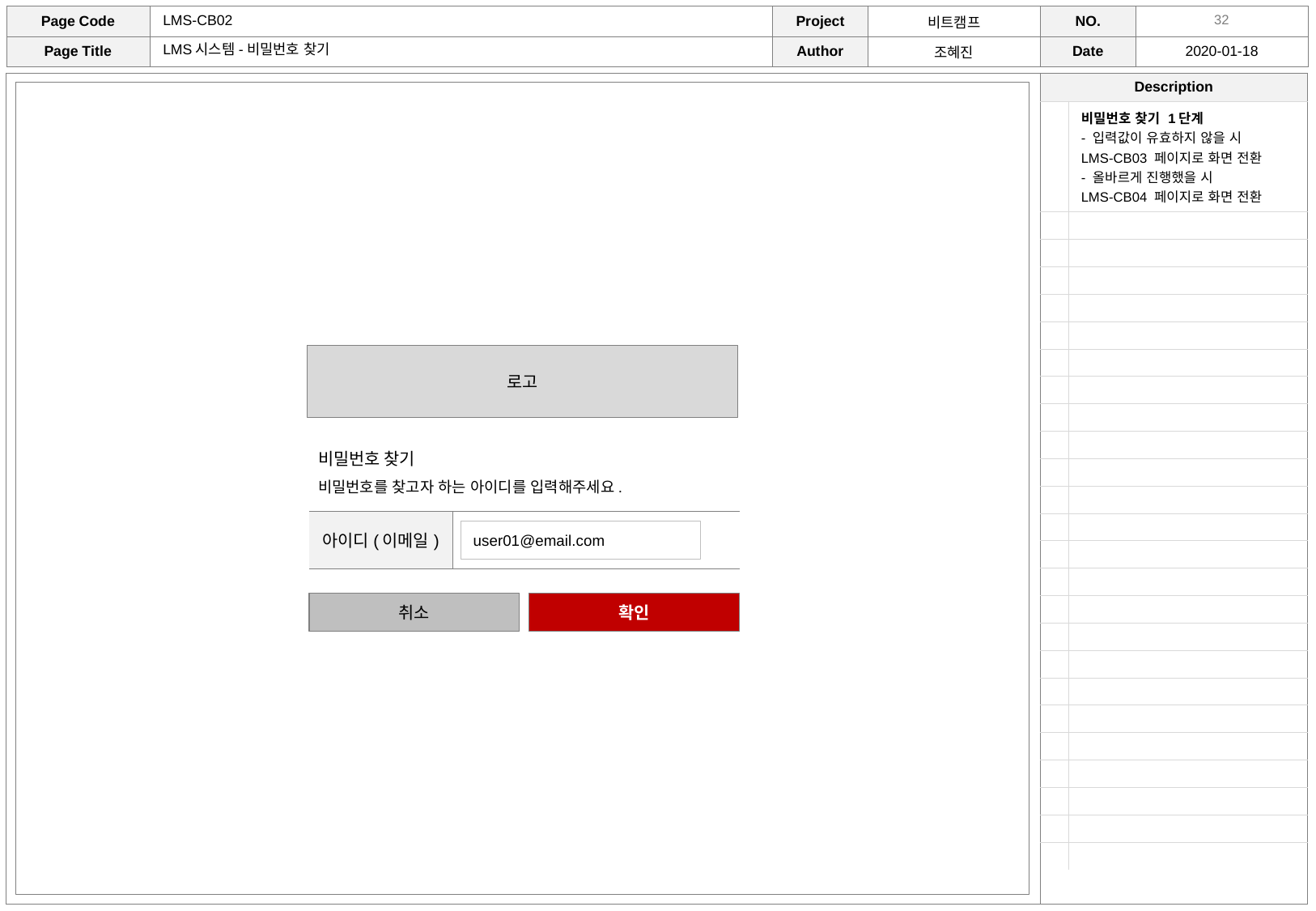

LMS-CB02
LMS시스템-비밀번호 찾기

|  | 비밀번호 찾기 1단계 - 입력값이 유효하지 않을 시 LMS-CB03 페이지로 화면 전환 - 올바르게 진행했을 시 LMS-CB04 페이지로 화면 전환 |
| --- | --- |
|  |  |
|  |  |
|  |  |
|  |  |
|  |  |
|  |  |
|  |  |
|  |  |
|  |  |
|  |  |
|  |  |
|  |  |
|  |  |
|  |  |
|  |  |
|  |  |
|  |  |
|  |  |
|  |  |
|  |  |
|  |  |
|  |  |
|  |  |
|  |  |
로고
비밀번호 찾기
비밀번호를 찾고자 하는 아이디를 입력해주세요.
| 아이디(이메일) |  |
| --- | --- |
user01@email.com
취소
확인